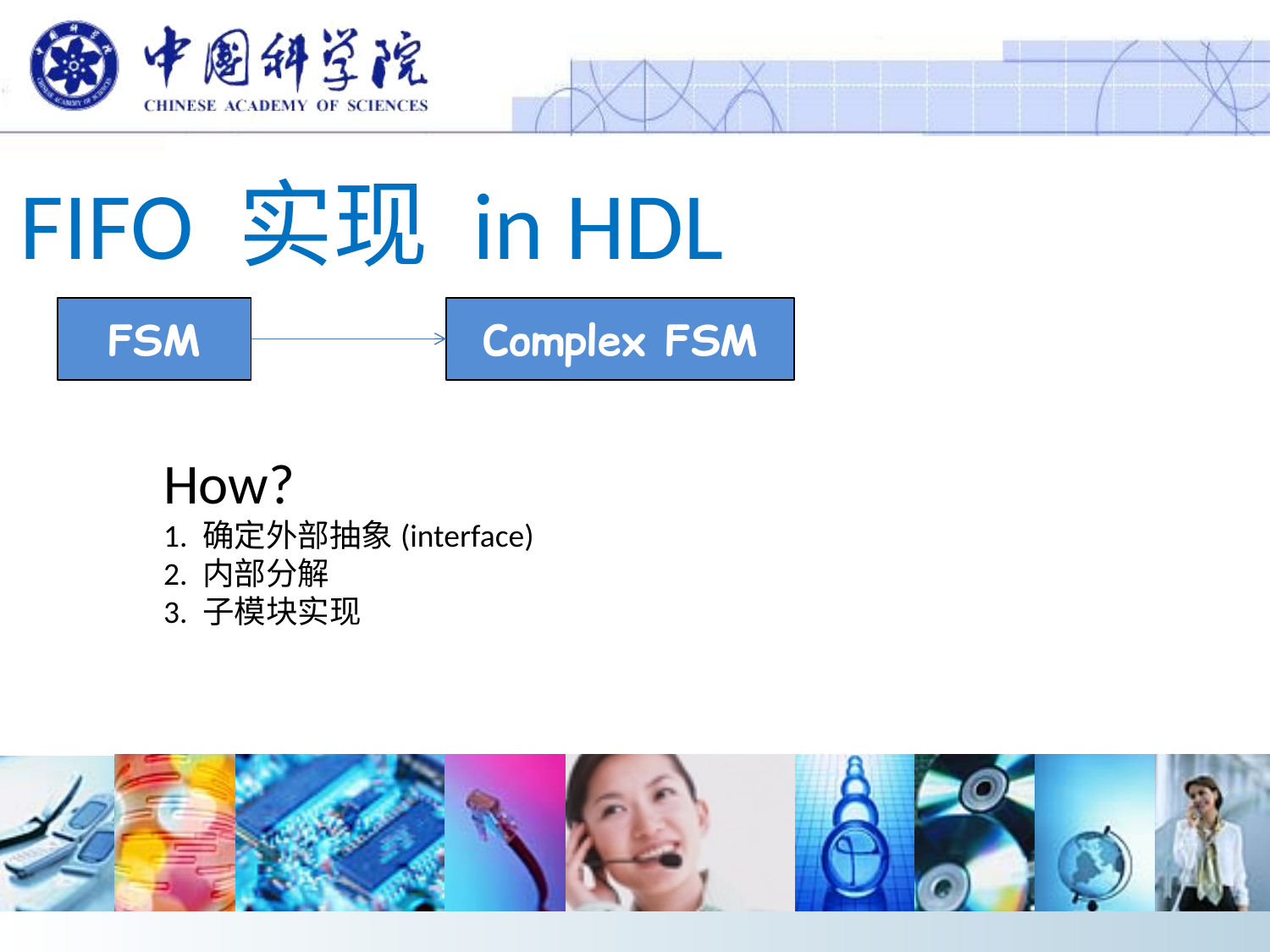

FIFO 实现 in HDL
FSM
Complex FSM

How?
1. 确定外部抽象(interface)
2. 内部分解
3. 子模块实现